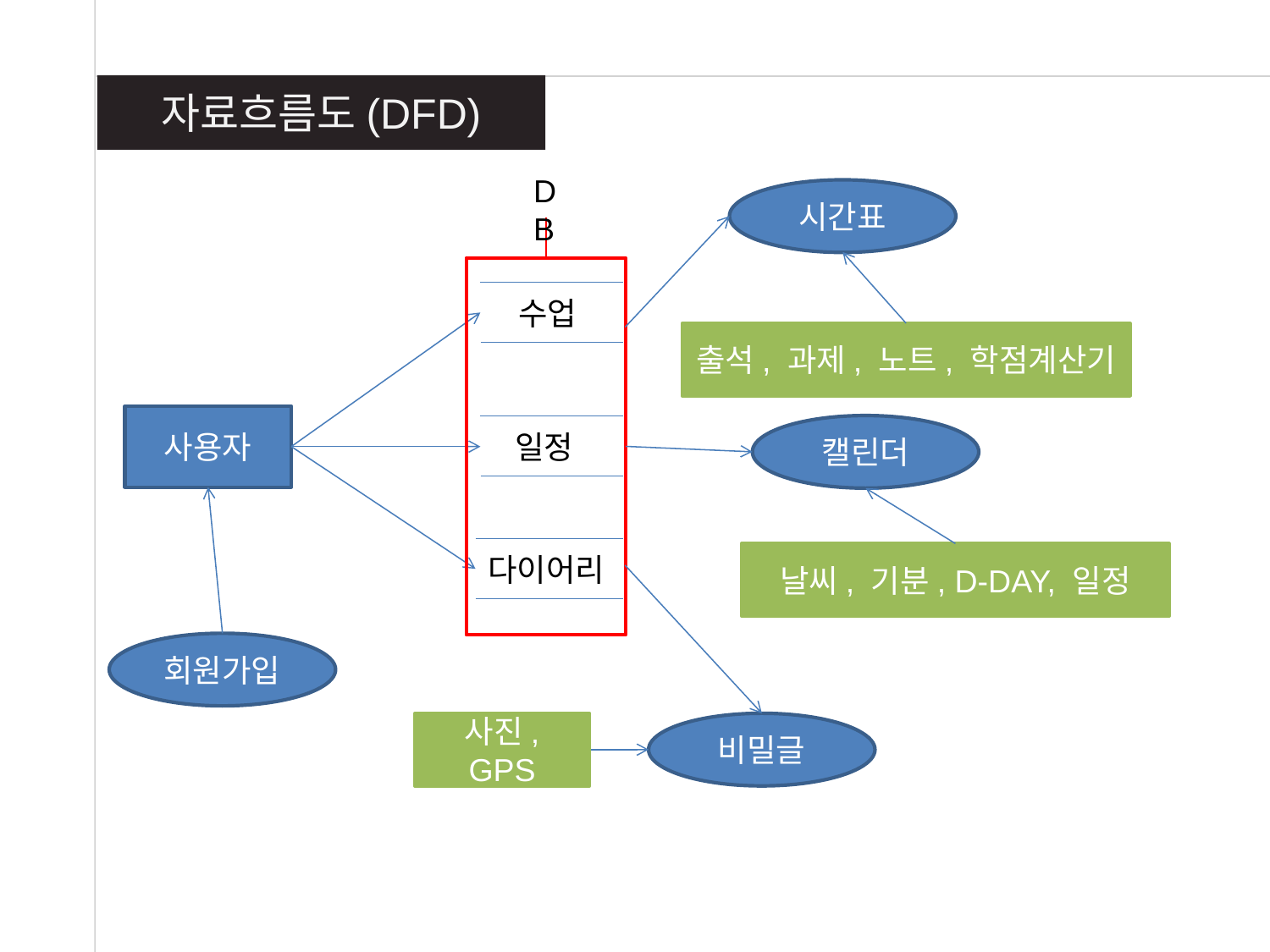

자료흐름도(DFD)
DB
시간표

  수업
출석, 과제, 노트, 학점계산기
사용자
캘린더
  일정
다이어리
날씨, 기분, D-DAY, 일정
회원가입
사진, GPS
비밀글